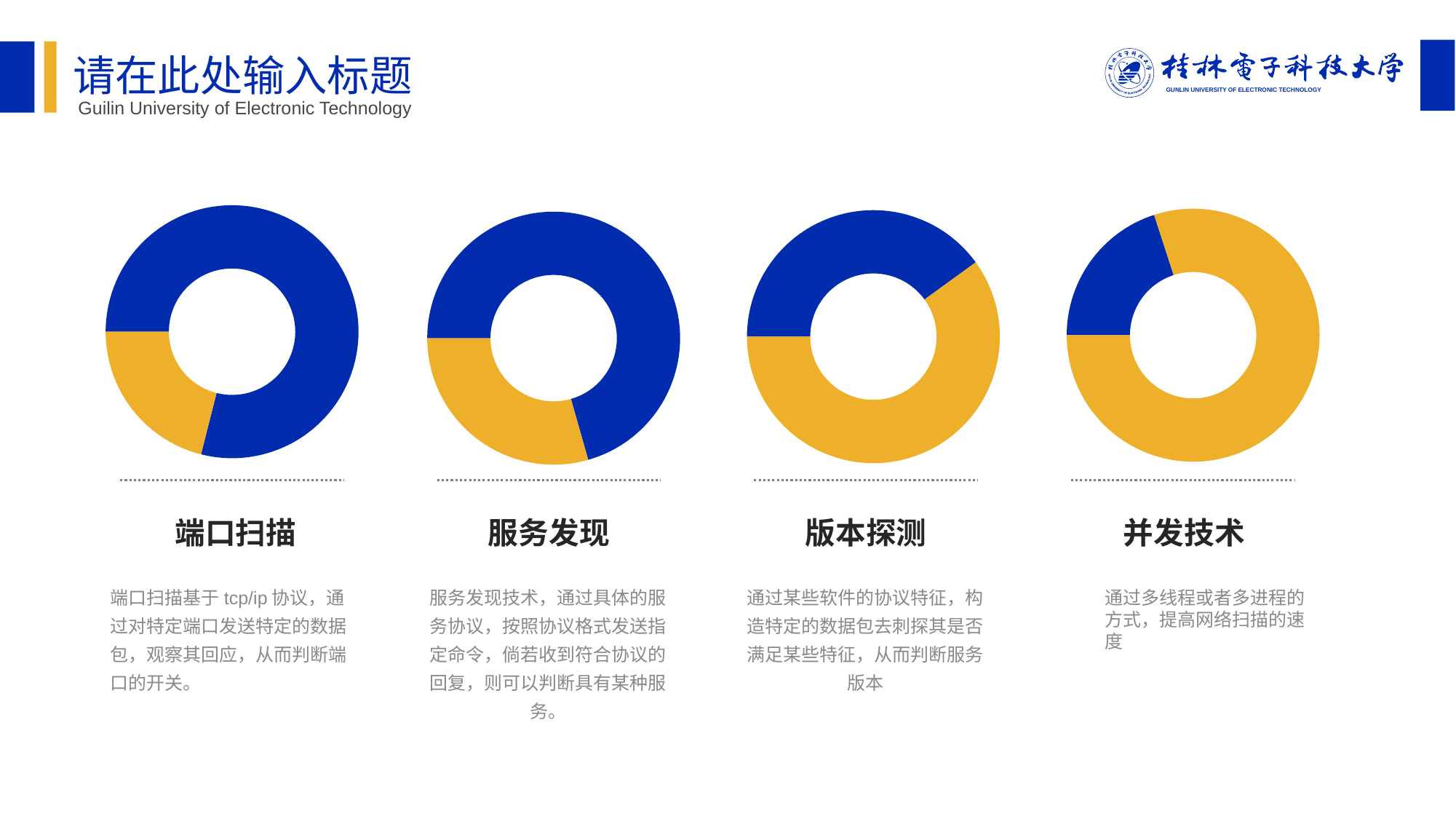

请在此处输入标题

Guilin University of Electronic Technology

### Chart

| Category | 销售额 |
|---|---|
| 第一季度 | 75.0 |
| 第二季度 | 20.0 |

### Chart

| Category | 销售额 |
|---|---|
| 第一季度 | 20.0 |
| 第二季度 | 80.0 |

### Chart

| Category | 销售额 |
|---|---|
| 第一季度 | 40.0 |
| 第二季度 | 60.0 |

### Chart

| Category | 销售额 |
|---|---|
| 第一季度 | 60.0 |
| 第二季度 | 25.0 |
端口扫描
端口扫描基于tcp/ip协议，通过对特定端口发送特定的数据包，观察其回应，从而判断端口的开关。
服务发现
服务发现技术，通过具体的服务协议，按照协议格式发送指定命令，倘若收到符合协议的回复，则可以判断具有某种服务。
版本探测
通过某些软件的协议特征，构造特定的数据包去刺探其是否满足某些特征，从而判断服务版本
并发技术
通过多线程或者多进程的方式，提高网络扫描的速度